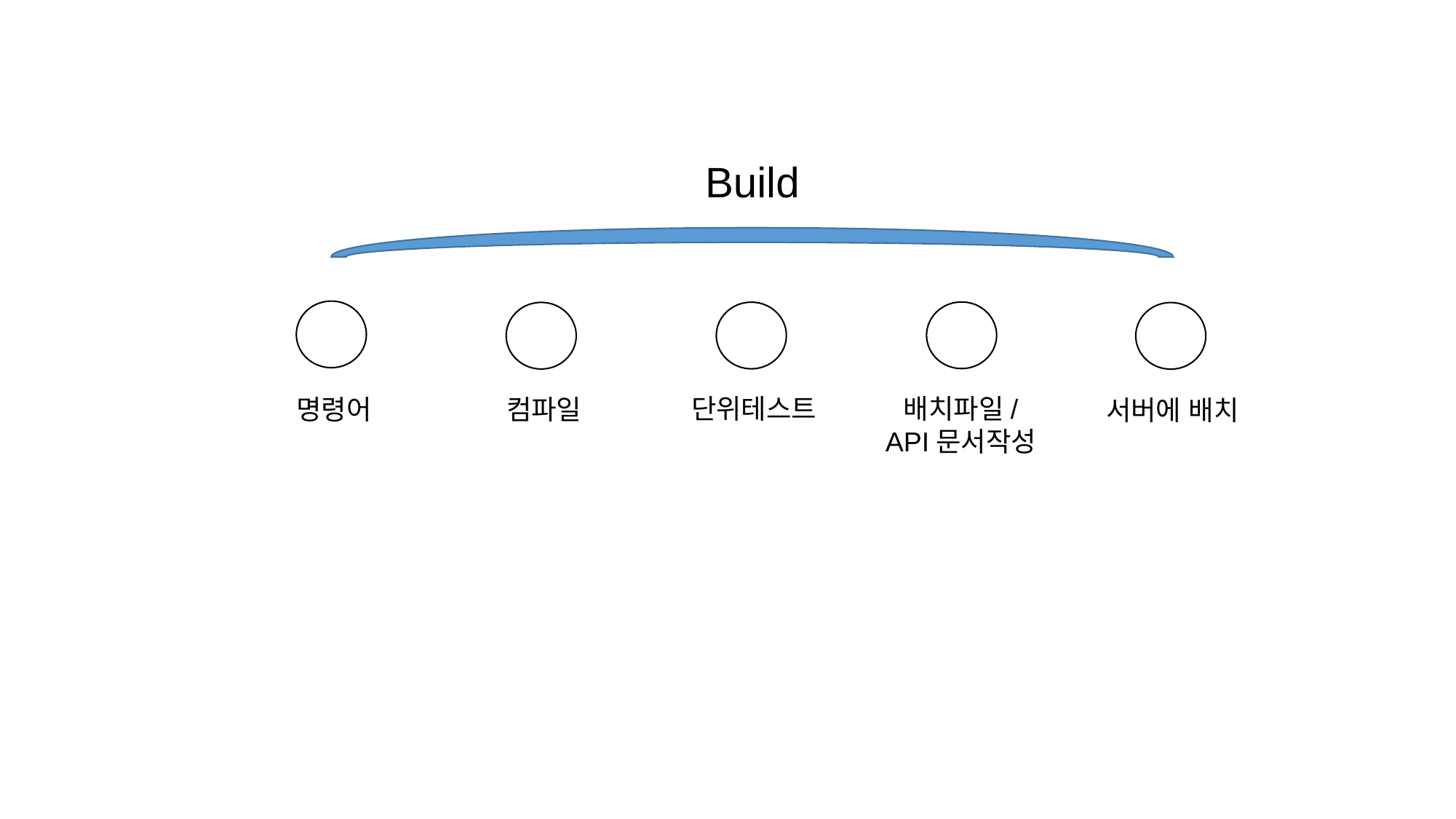

Build

배치파일/
API문서작성
단위테스트
컴파일
명령어
서버에 배치